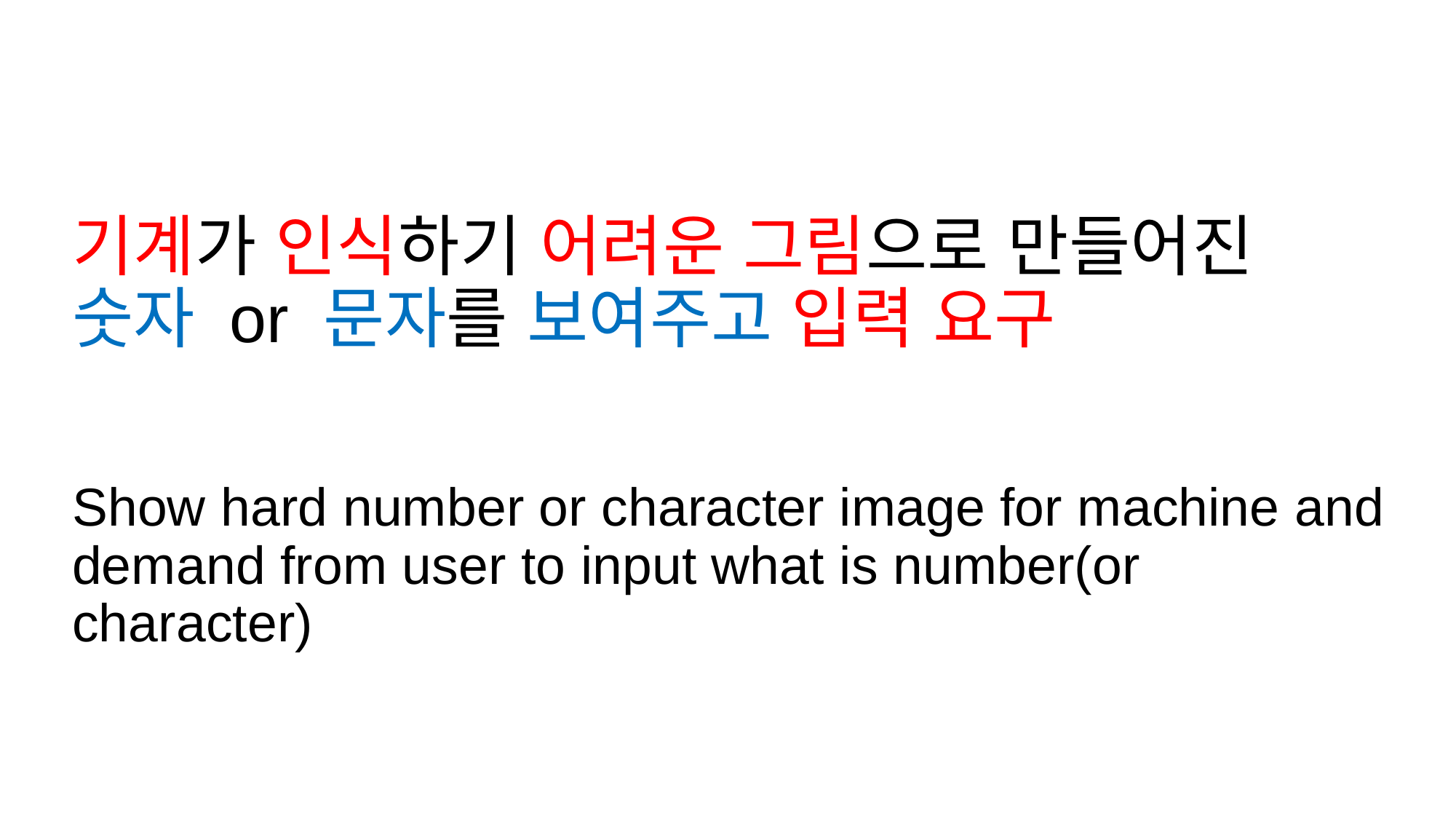

기계가 인식하기 어려운 그림으로 만들어진 숫자 or 문자를 보여주고 입력 요구
Show hard number or character image for machine and demand from user to input what is number(or character)